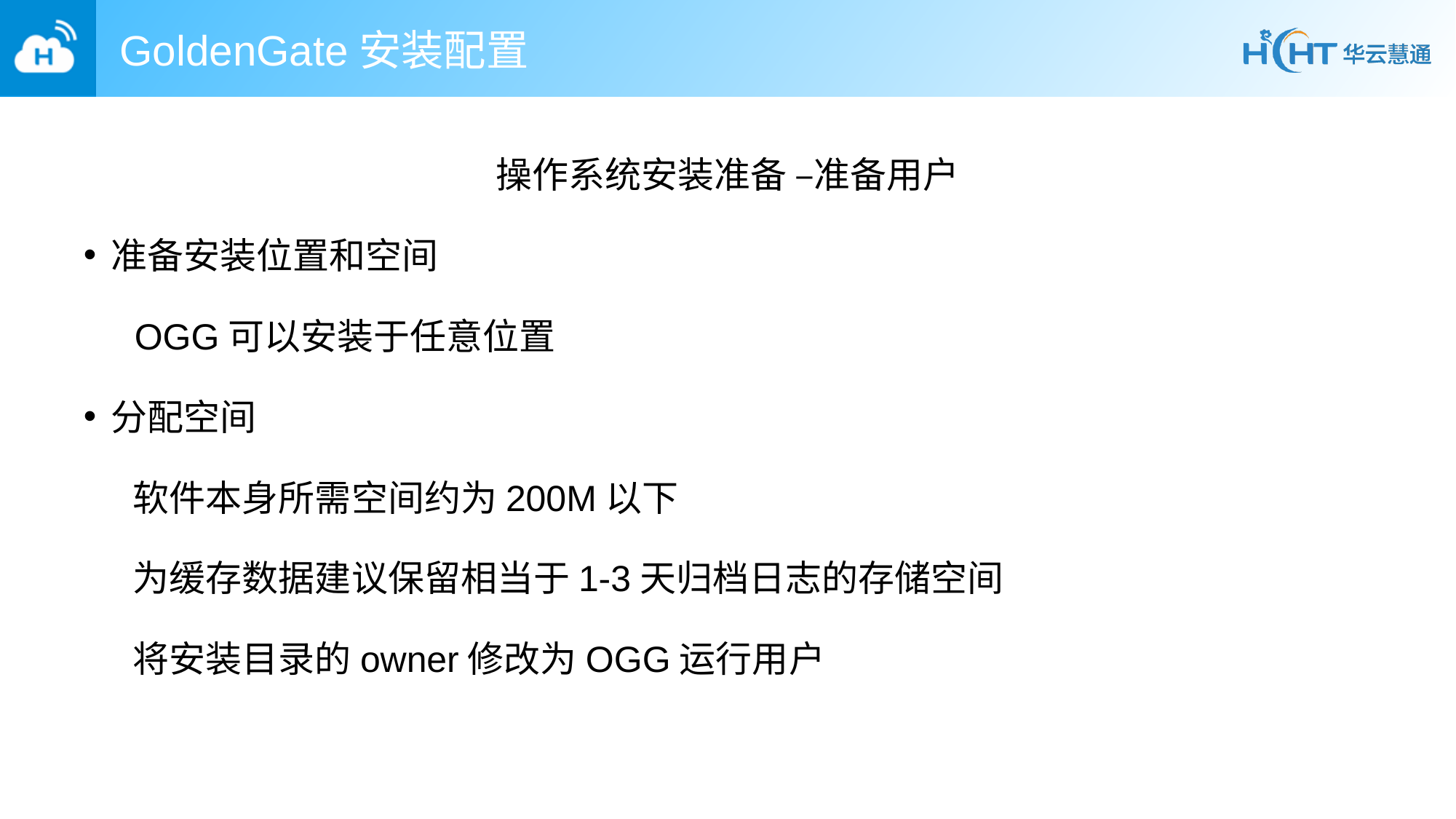

# GoldenGate安装配置
操作系统安装准备 –准备用户
准备安装位置和空间
     OGG可以安装于任意位置
分配空间
     软件本身所需空间约为200M以下
     为缓存数据建议保留相当于1-3天归档日志的存储空间
     将安装目录的owner修改为OGG运行用户